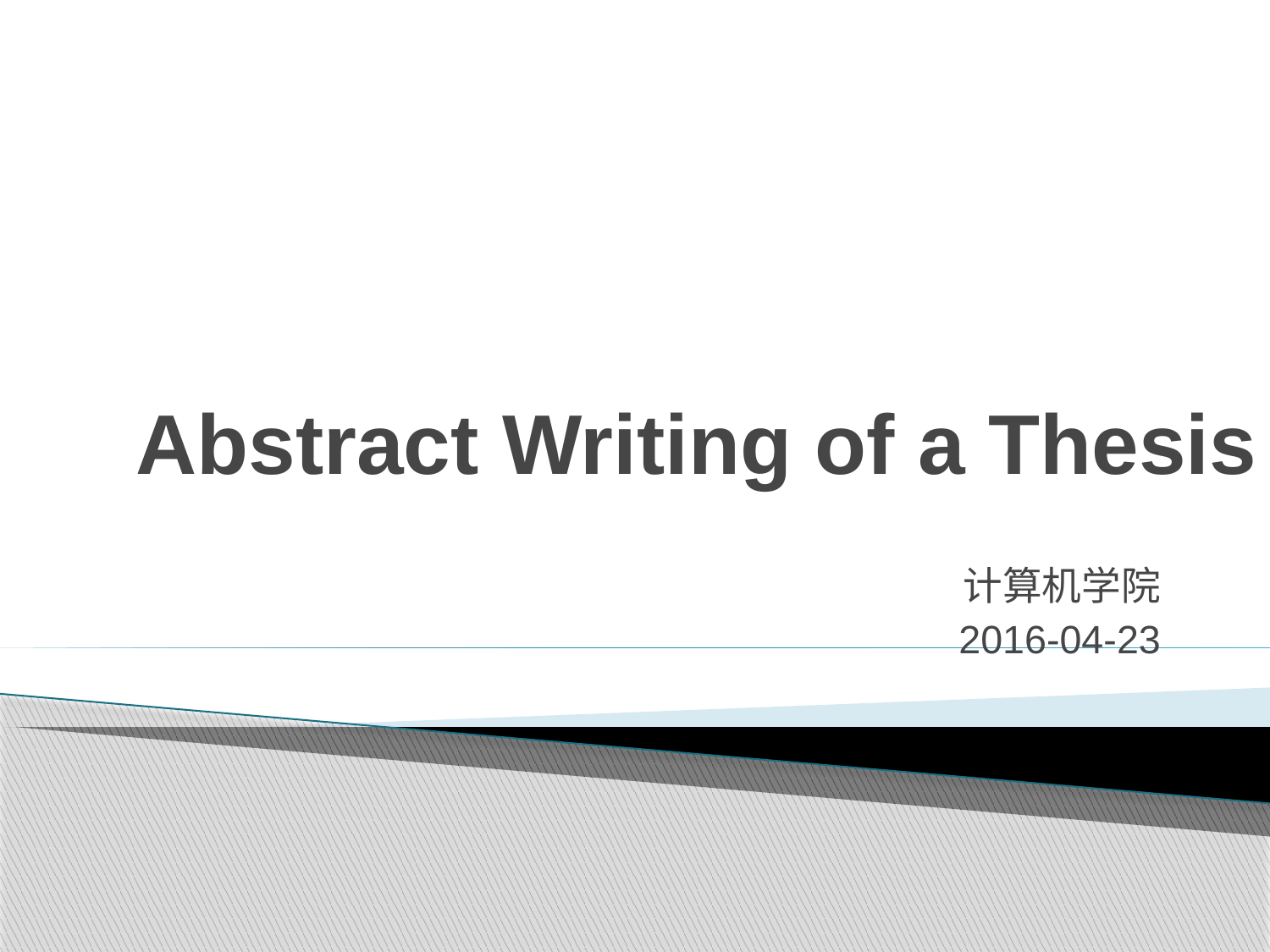

# Abstract Writing of a Thesis

计算机学院
2016-04-23